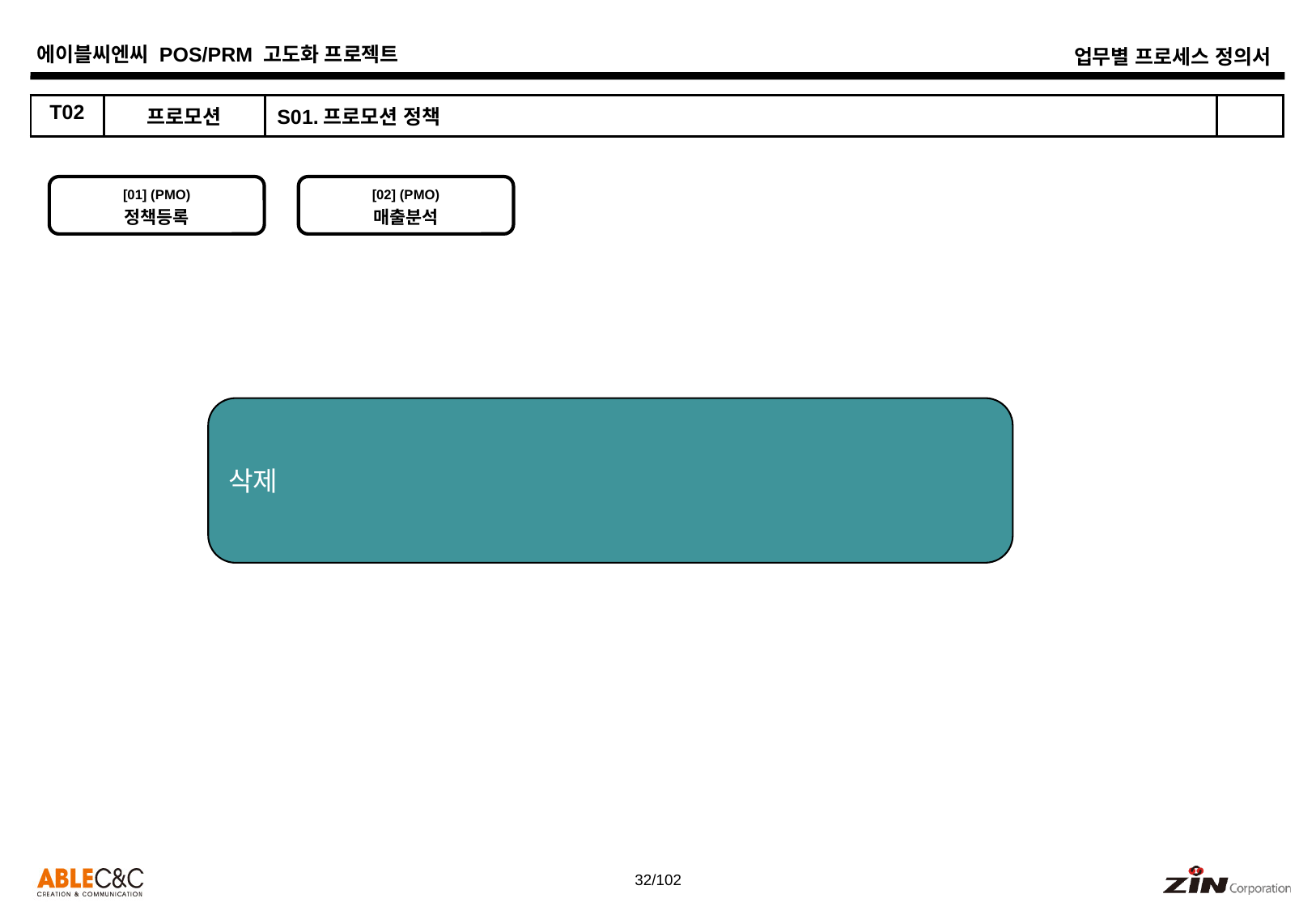

| T02 | 프로모션 | S01.프로모션 정책 |  |
| --- | --- | --- | --- |
[01] (PMO)
정책등록
[02] (PMO)
매출분석
삭제